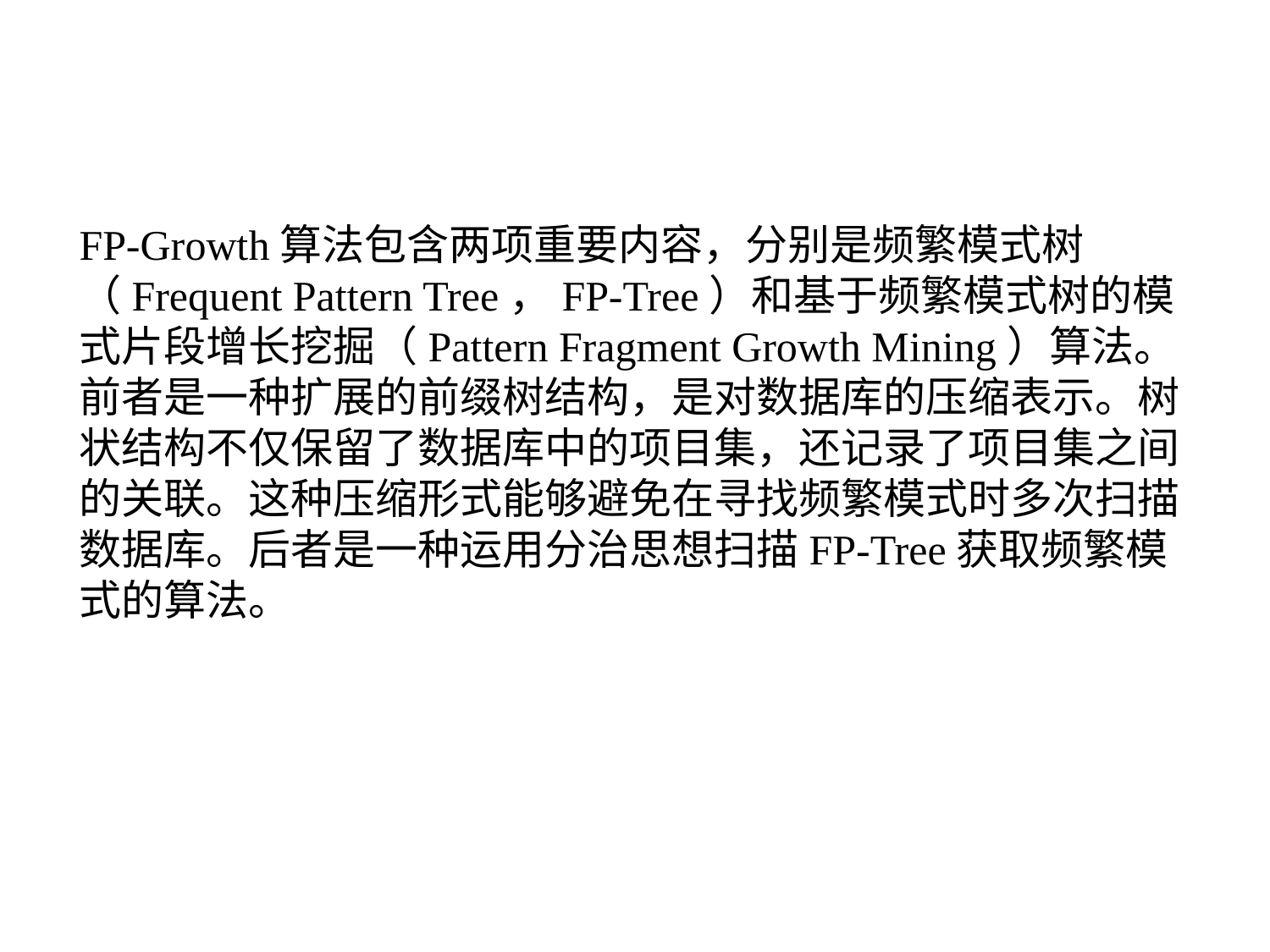

9.9.1 FP-Growth 算法
FP-Growth算法包含两项重要内容，分别是频繁模式树（Frequent Pattern Tree，FP-Tree）和基于频繁模式树的模式片段增长挖掘（Pattern Fragment Growth Mining）算法。前者是一种扩展的前缀树结构，是对数据库的压缩表示。树状结构不仅保留了数据库中的项目集，还记录了项目集之间的关联。这种压缩形式能够避免在寻找频繁模式时多次扫描数据库。后者是一种运用分治思想扫描FP-Tree获取频繁模式的算法。